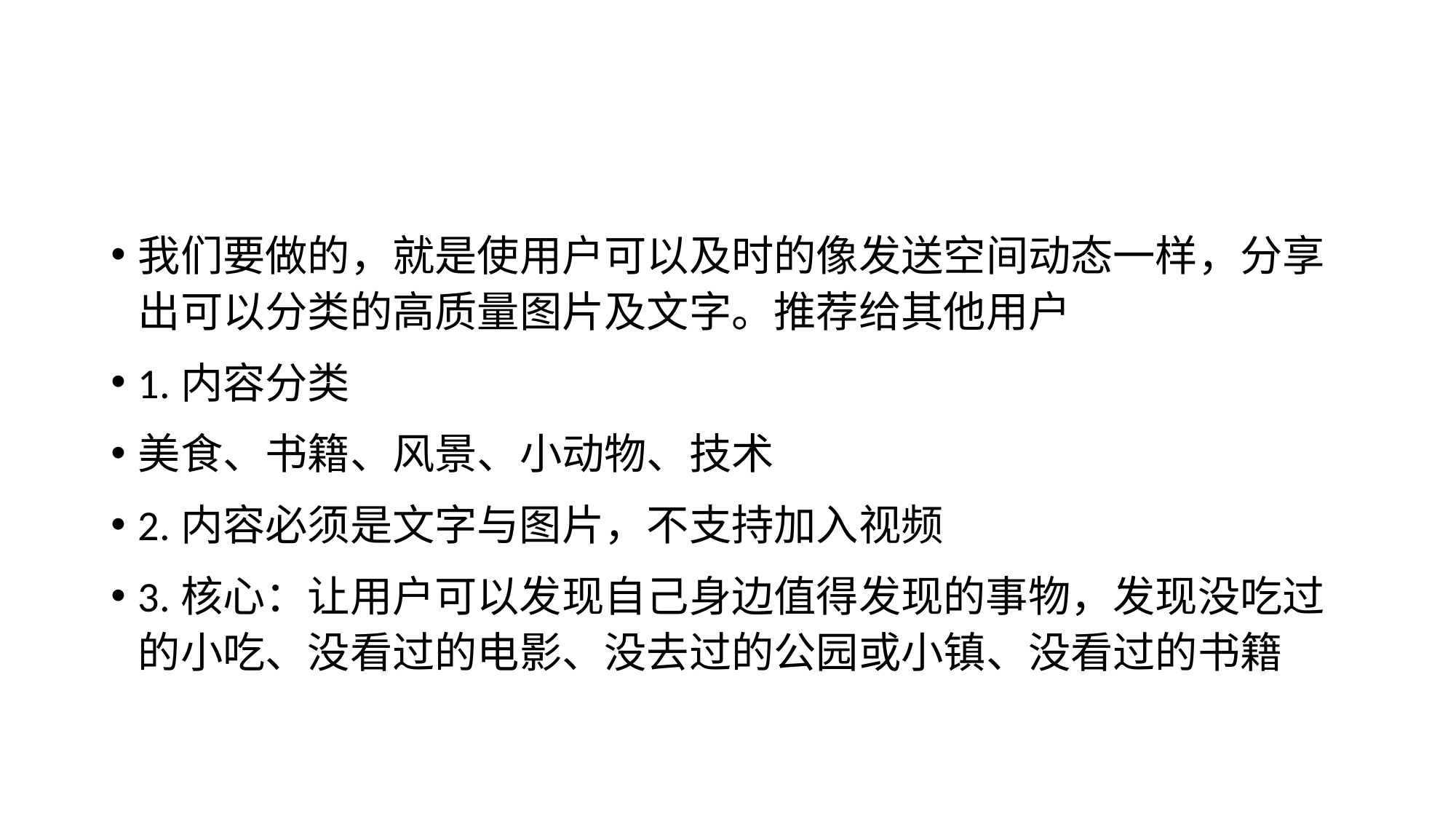

#
我们要做的，就是使用户可以及时的像发送空间动态一样，分享出可以分类的高质量图片及文字。推荐给其他用户
1.内容分类
美食、书籍、风景、小动物、技术
2.内容必须是文字与图片，不支持加入视频
3.核心：让用户可以发现自己身边值得发现的事物，发现没吃过的小吃、没看过的电影、没去过的公园或小镇、没看过的书籍